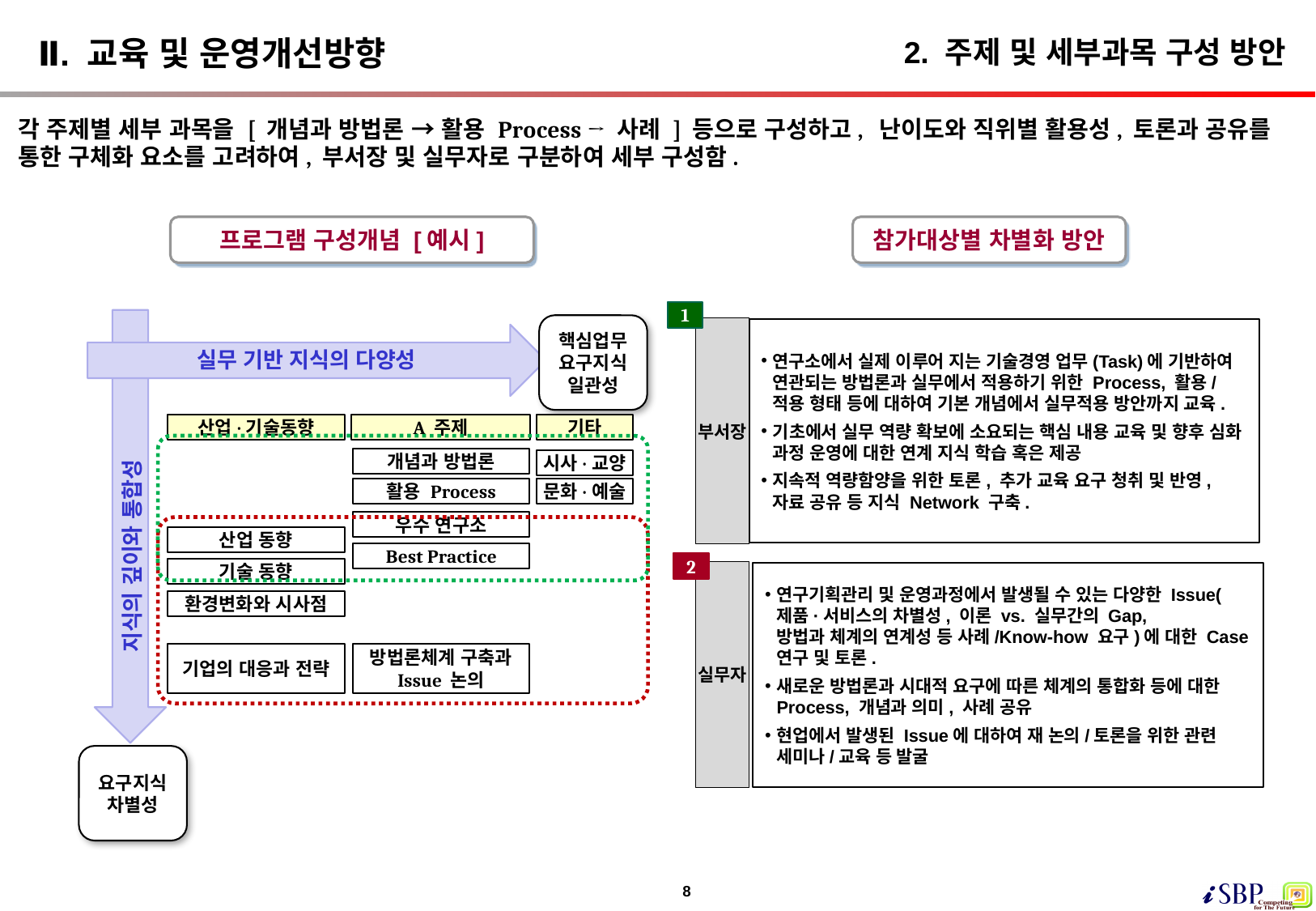

Ⅱ. 교육 및 운영개선방향
# 2. 주제 및 세부과목 구성 방안
각 주제별 세부 과목을 [ 개념과 방법론 → 활용 Process → 사례 ] 등으로 구성하고,  난이도와 직위별 활용성, 토론과 공유를
통한 구체화 요소를 고려하여, 부서장 및 실무자로 구분하여 세부 구성함.

프로그램 구성개념 [예시]
참가대상별 차별화 방안
1

핵심업무
요구지식
일관성
부서장
연구소에서 실제 이루어 지는 기술경영 업무(Task)에 기반하여 연관되는 방법론과 실무에서 적용하기 위한 Process, 활용/적용 형태 등에 대하여 기본 개념에서 실무적용 방안까지 교육.
기초에서 실무 역량 확보에 소요되는 핵심 내용 교육 및 향후 심화 과정 운영에 대한 연계 지식 학습 혹은 제공
지속적 역량함양을 위한 토론, 추가 교육 요구 청취 및 반영, 자료 공유 등 지식 Network 구축.
실무 기반 지식의 다양성
산업·기술동향
A 주제
기타

개념과 방법론
시사·교양
활용 Process
문화·예술
우수 연구소

산업 동향
지식의 깊이와 통합성
Best Practice
2
기술 동향
실무자
연구기획관리 및 운영과정에서 발생될 수 있는 다양한 Issue(제품·서비스의 차별성, 이론 vs. 실무간의 Gap,
방법과 체계의 연계성 등 사례/Know-how 요구)에 대한 Case 연구 및 토론.
새로운 방법론과 시대적 요구에 따른 체계의 통합화 등에 대한 Process, 개념과 의미, 사례 공유
현업에서 발생된 Issue에 대하여 재 논의/토론을 위한 관련 세미나/교육 등 발굴
환경변화와 시사점
기업의 대응과 전략
방법론체계 구축과
Issue 논의
요구지식
차별성
8